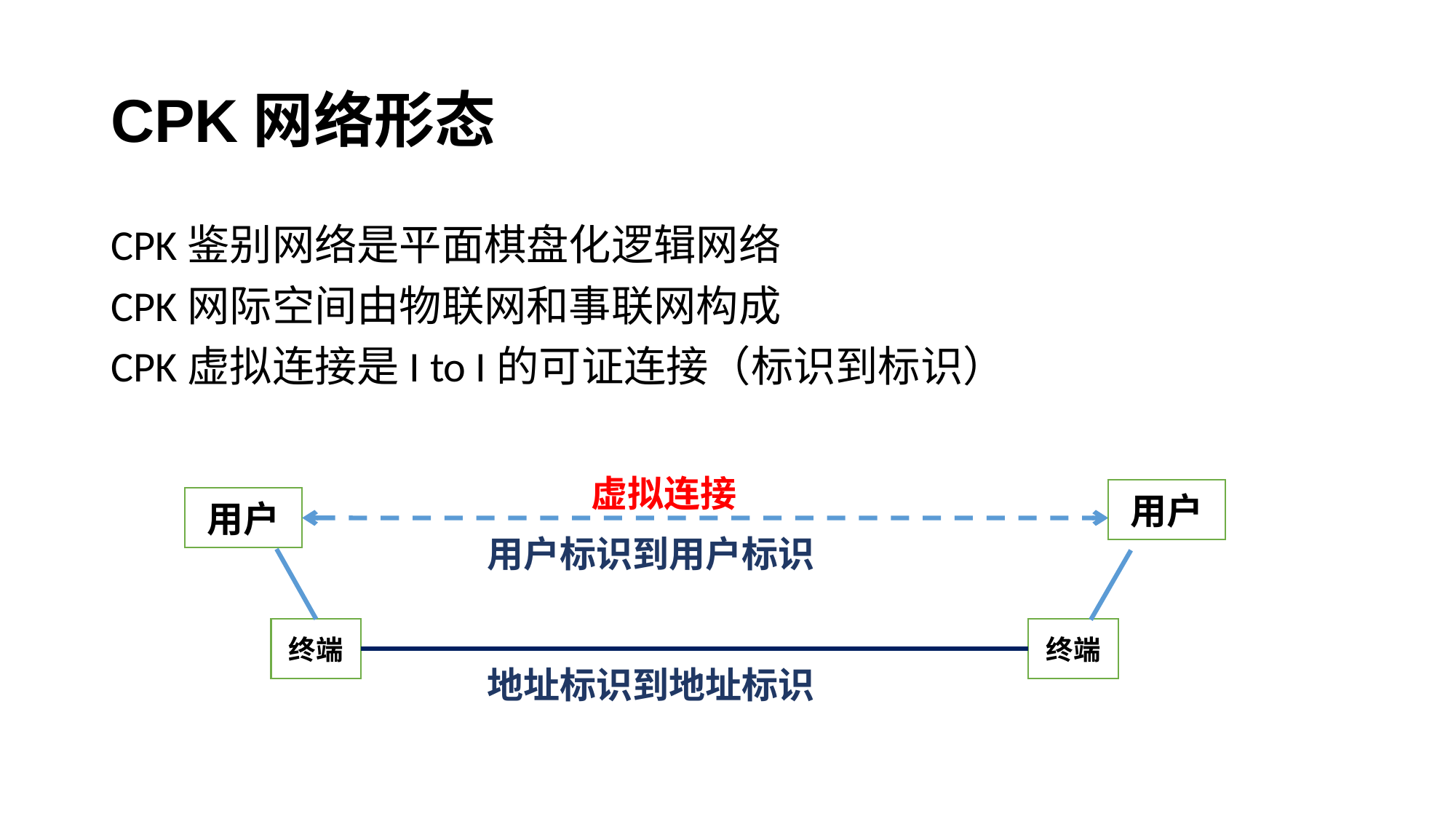

# CPK网络形态
CPK鉴别网络是平面棋盘化逻辑网络
CPK网际空间由物联网和事联网构成
CPK虚拟连接是I to I的可证连接（标识到标识）
虚拟连接
用户
用户
用户标识到用户标识
终端
终端
地址标识到地址标识